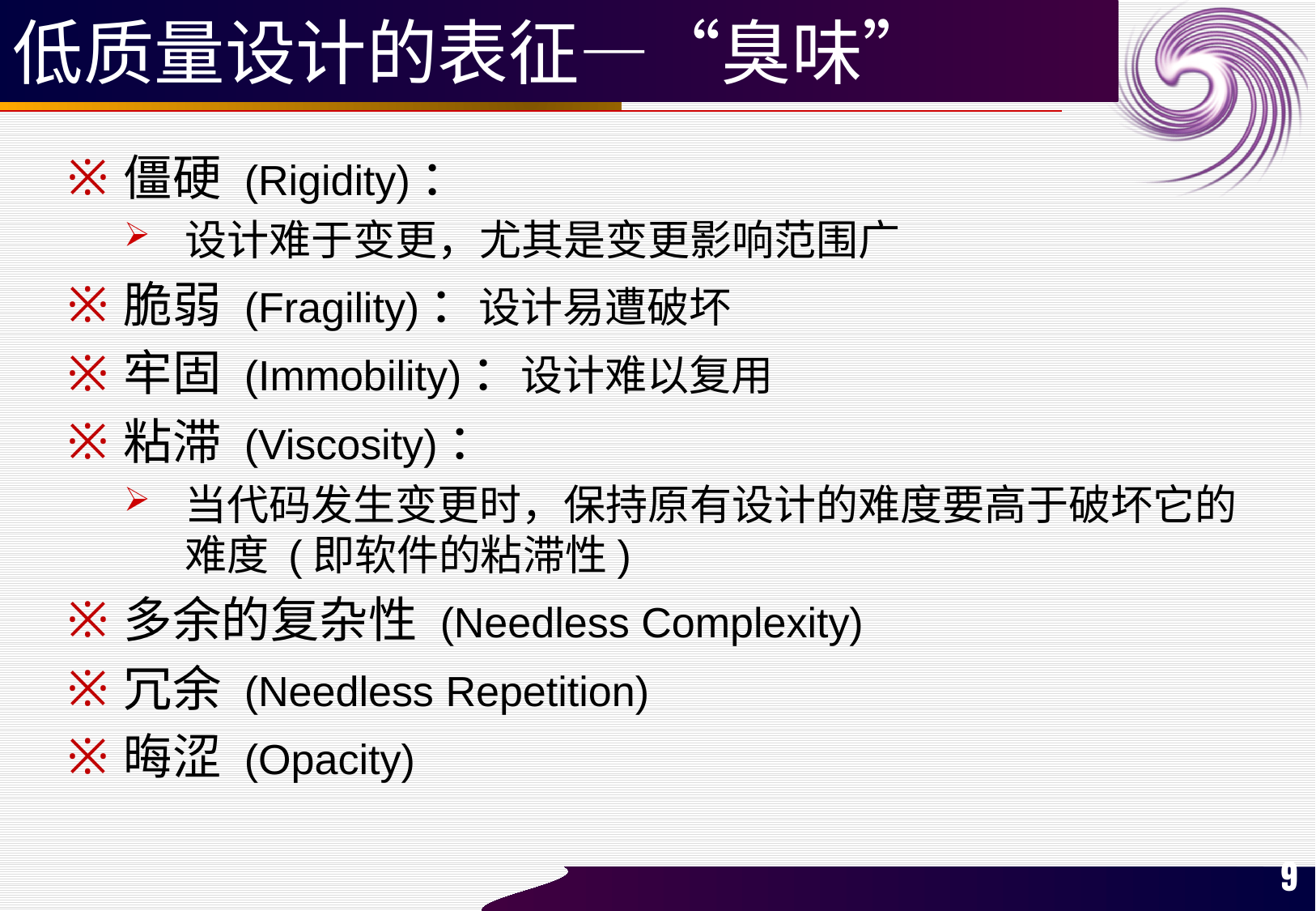

# 低质量设计的表征—“臭味”
僵硬 (Rigidity)：
设计难于变更，尤其是变更影响范围广
脆弱 (Fragility)：设计易遭破坏
牢固 (Immobility)：设计难以复用
粘滞 (Viscosity)：
当代码发生变更时，保持原有设计的难度要高于破坏它的难度 (即软件的粘滞性)
多余的复杂性 (Needless Complexity)
冗余 (Needless Repetition)
晦涩 (Opacity)
9